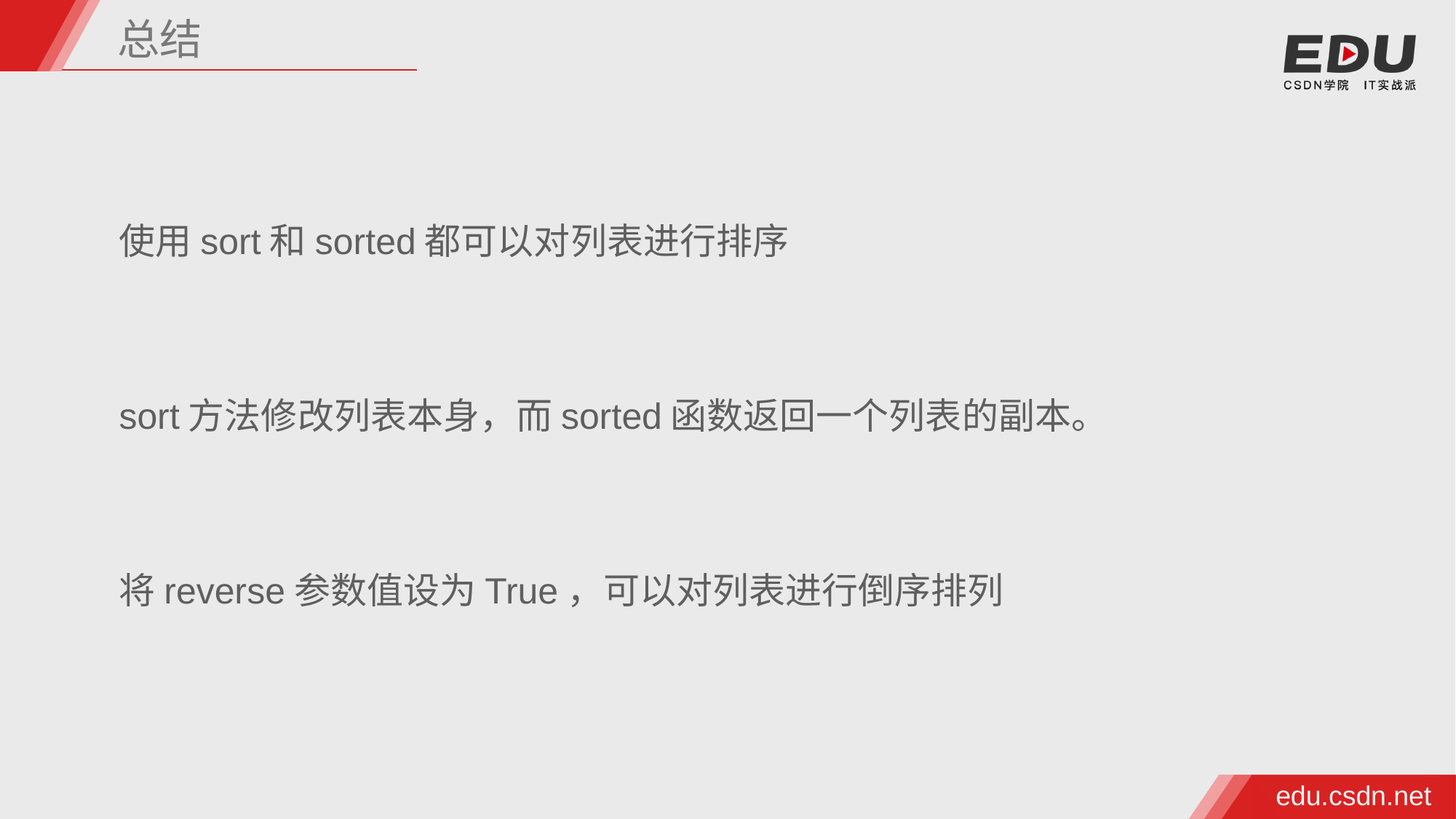

总结
使用sort和sorted都可以对列表进行排序

sort方法修改列表本身，而sorted函数返回一个列表的副本。

将reverse参数值设为True，可以对列表进行倒序排列

edu.csdn.net